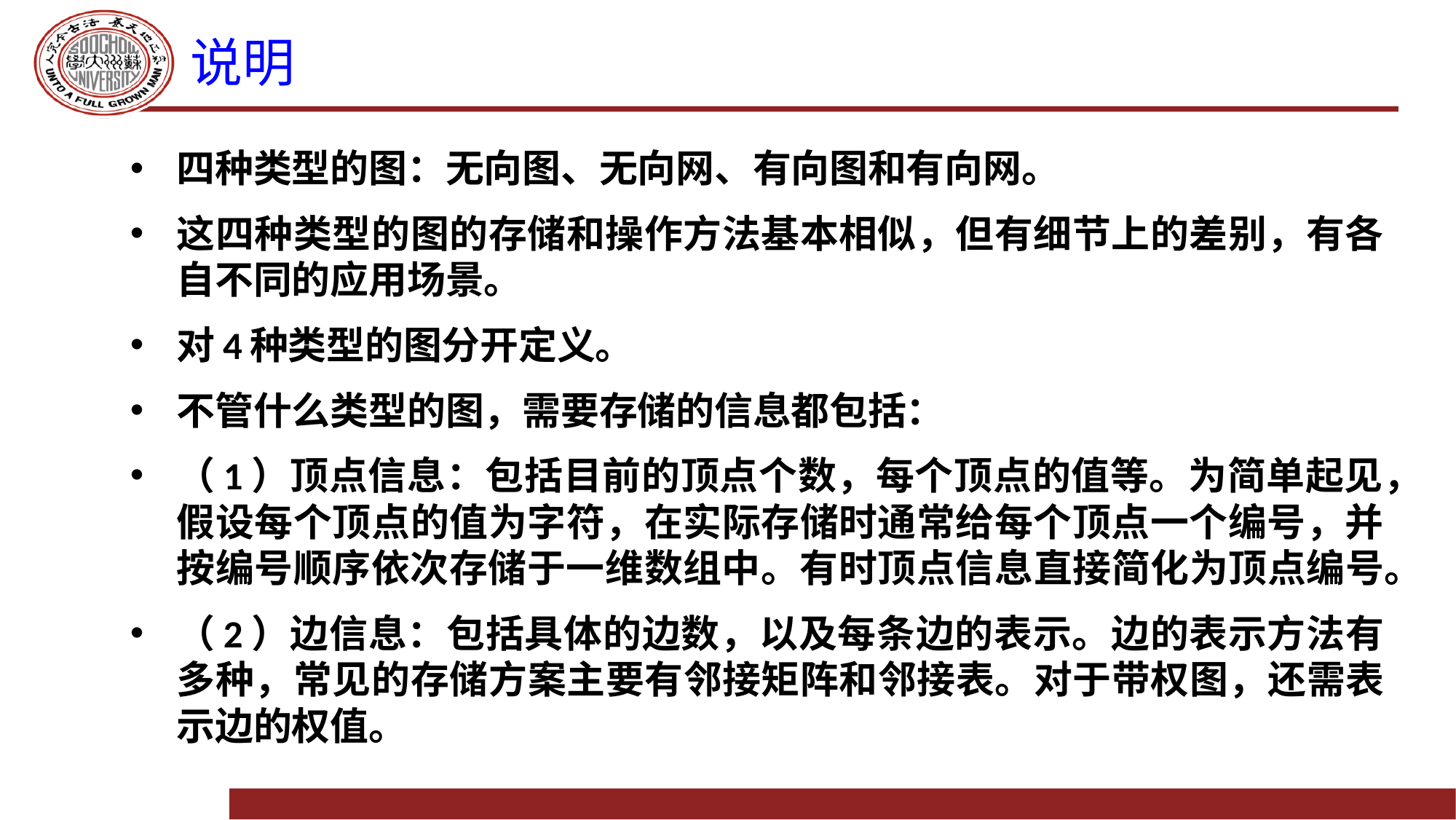

# 说明
四种类型的图：无向图、无向网、有向图和有向网。
这四种类型的图的存储和操作方法基本相似，但有细节上的差别，有各自不同的应用场景。
对4种类型的图分开定义。
不管什么类型的图，需要存储的信息都包括：
（1）顶点信息：包括目前的顶点个数，每个顶点的值等。为简单起见，假设每个顶点的值为字符，在实际存储时通常给每个顶点一个编号，并按编号顺序依次存储于一维数组中。有时顶点信息直接简化为顶点编号。
（2）边信息：包括具体的边数，以及每条边的表示。边的表示方法有多种，常见的存储方案主要有邻接矩阵和邻接表。对于带权图，还需表示边的权值。